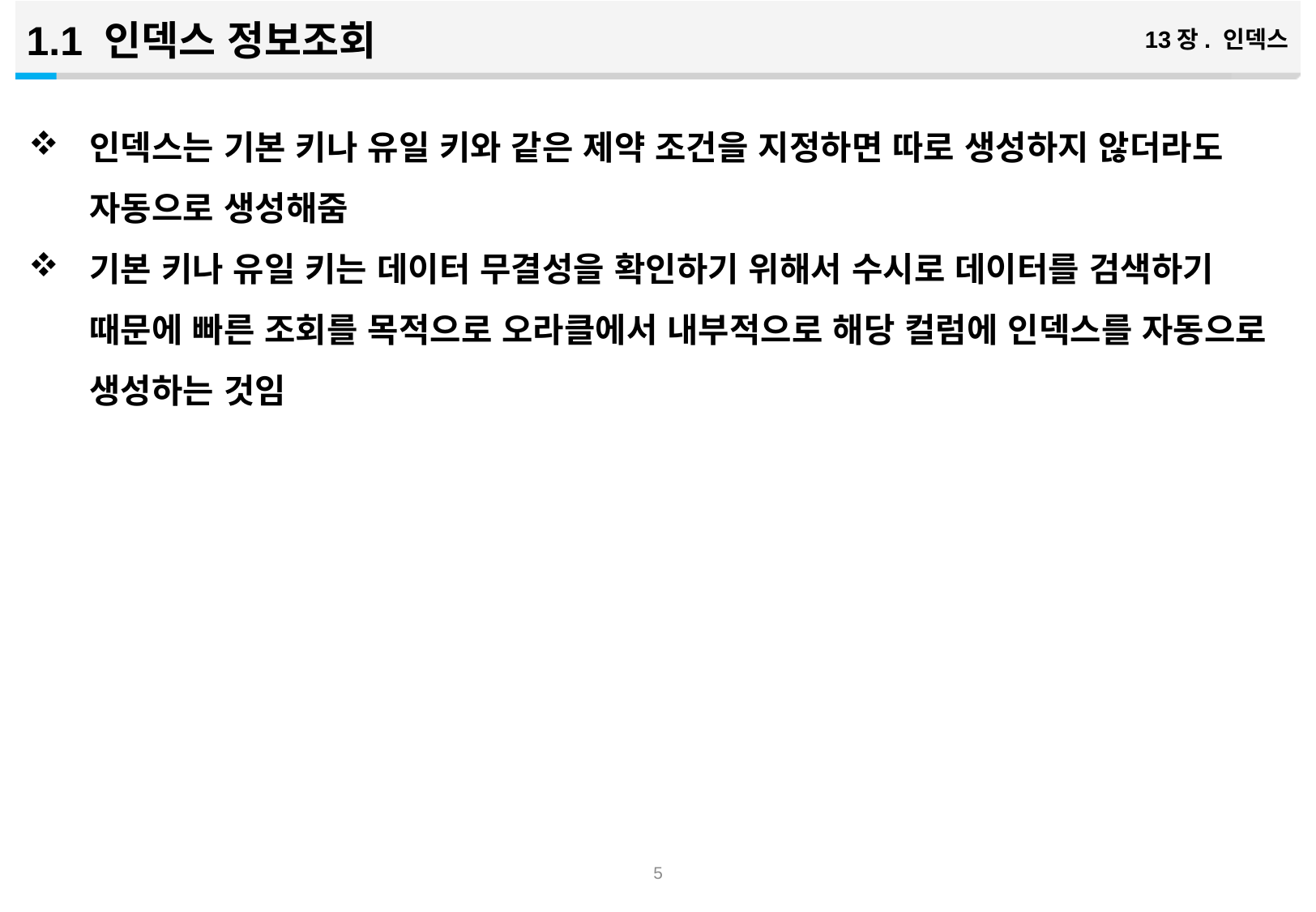

1.1 인덱스 정보조회
13장. 인덱스
인덱스는 기본 키나 유일 키와 같은 제약 조건을 지정하면 따로 생성하지 않더라도 자동으로 생성해줌
기본 키나 유일 키는 데이터 무결성을 확인하기 위해서 수시로 데이터를 검색하기 때문에 빠른 조회를 목적으로 오라클에서 내부적으로 해당 컬럼에 인덱스를 자동으로 생성하는 것임

5